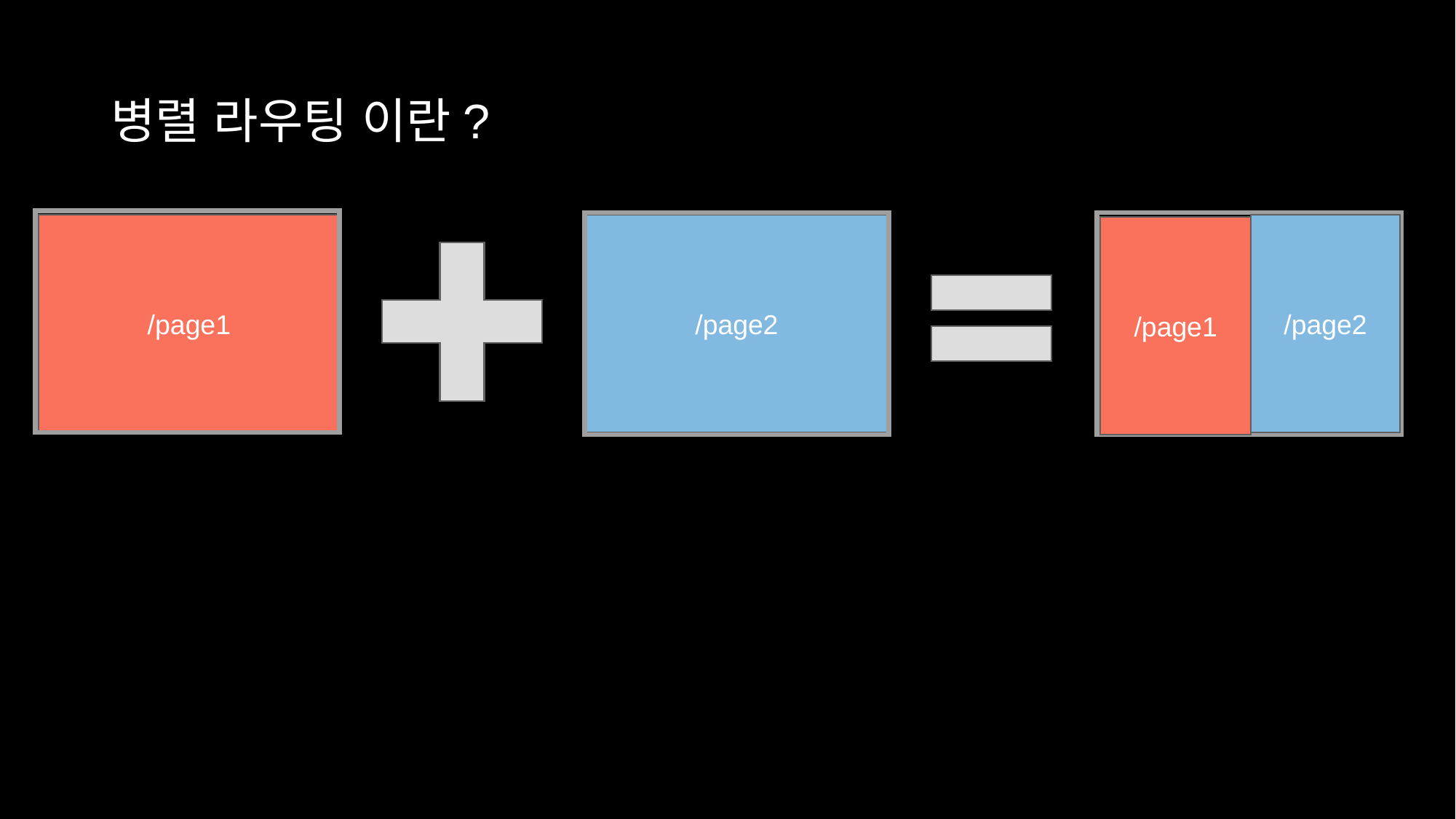

# 병렬 라우팅 이란?

/page1
/page2
/page2
/page1